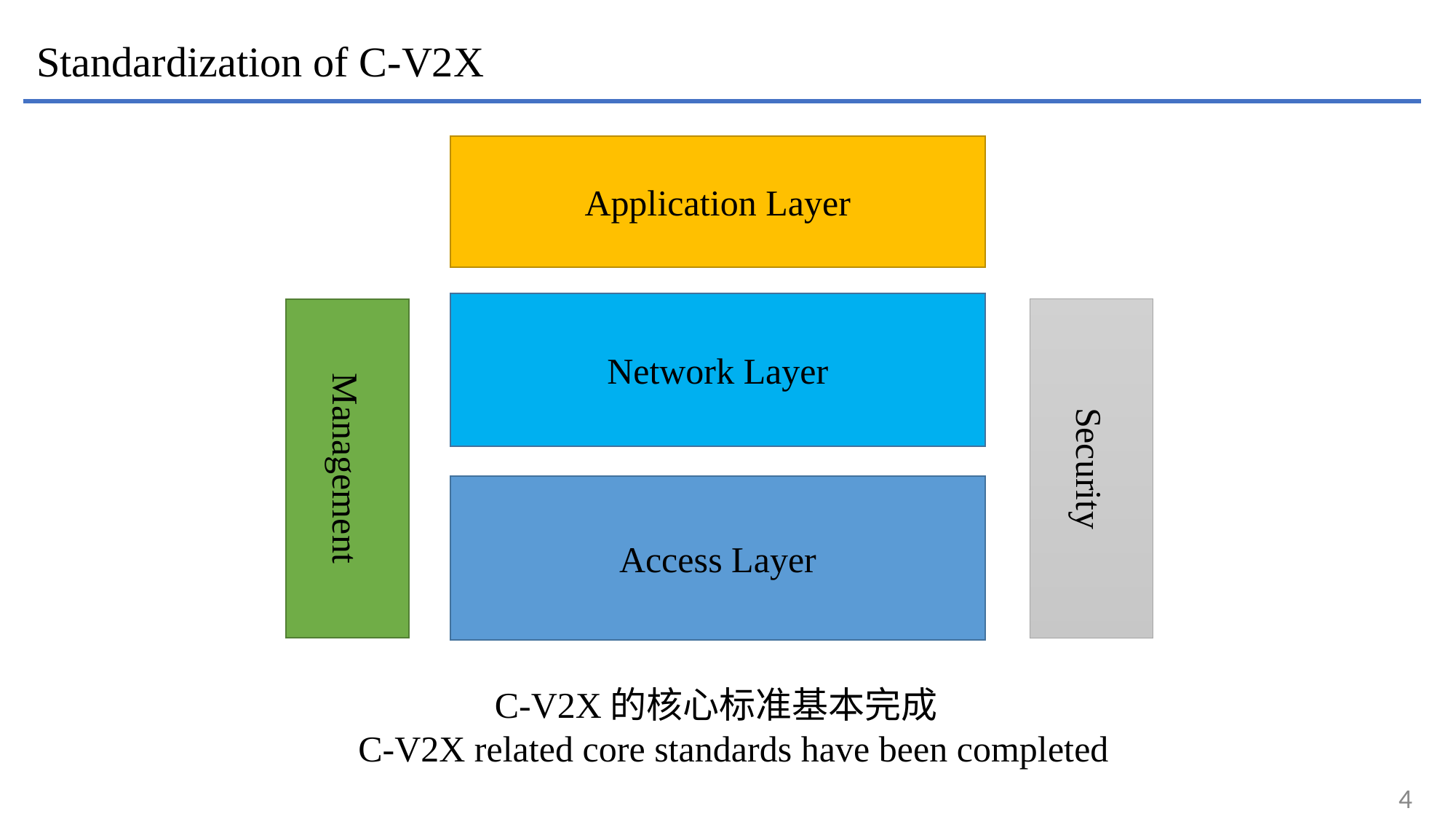

Standardization of C-V2X
Application Layer
Network Layer
Management
Security
Access Layer
               C-V2X的核心标准基本完成
C-V2X related core standards have been completed
4